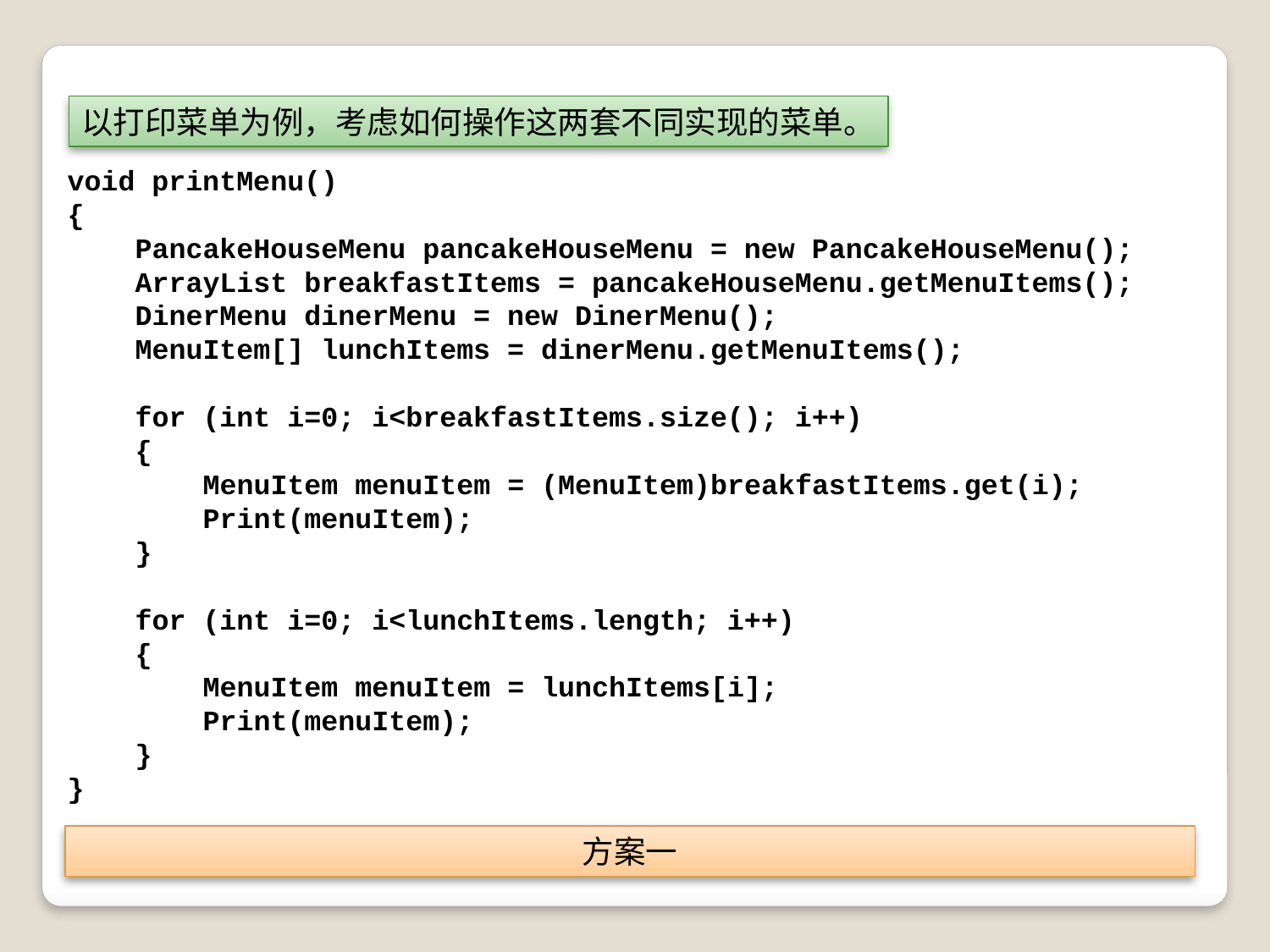

以打印菜单为例，考虑如何操作这两套不同实现的菜单。
void printMenu()
{
    PancakeHouseMenu pancakeHouseMenu = new PancakeHouseMenu();
    ArrayList breakfastItems = pancakeHouseMenu.getMenuItems();
    DinerMenu dinerMenu = new DinerMenu();
    MenuItem[] lunchItems = dinerMenu.getMenuItems();

    for (int i=0; i<breakfastItems.size(); i++)
    {
        MenuItem menuItem = (MenuItem)breakfastItems.get(i);
        Print(menuItem);
    }

    for (int i=0; i<lunchItems.length; i++)
    {
        MenuItem menuItem = lunchItems[i];
        Print(menuItem);
    }
}
方案一